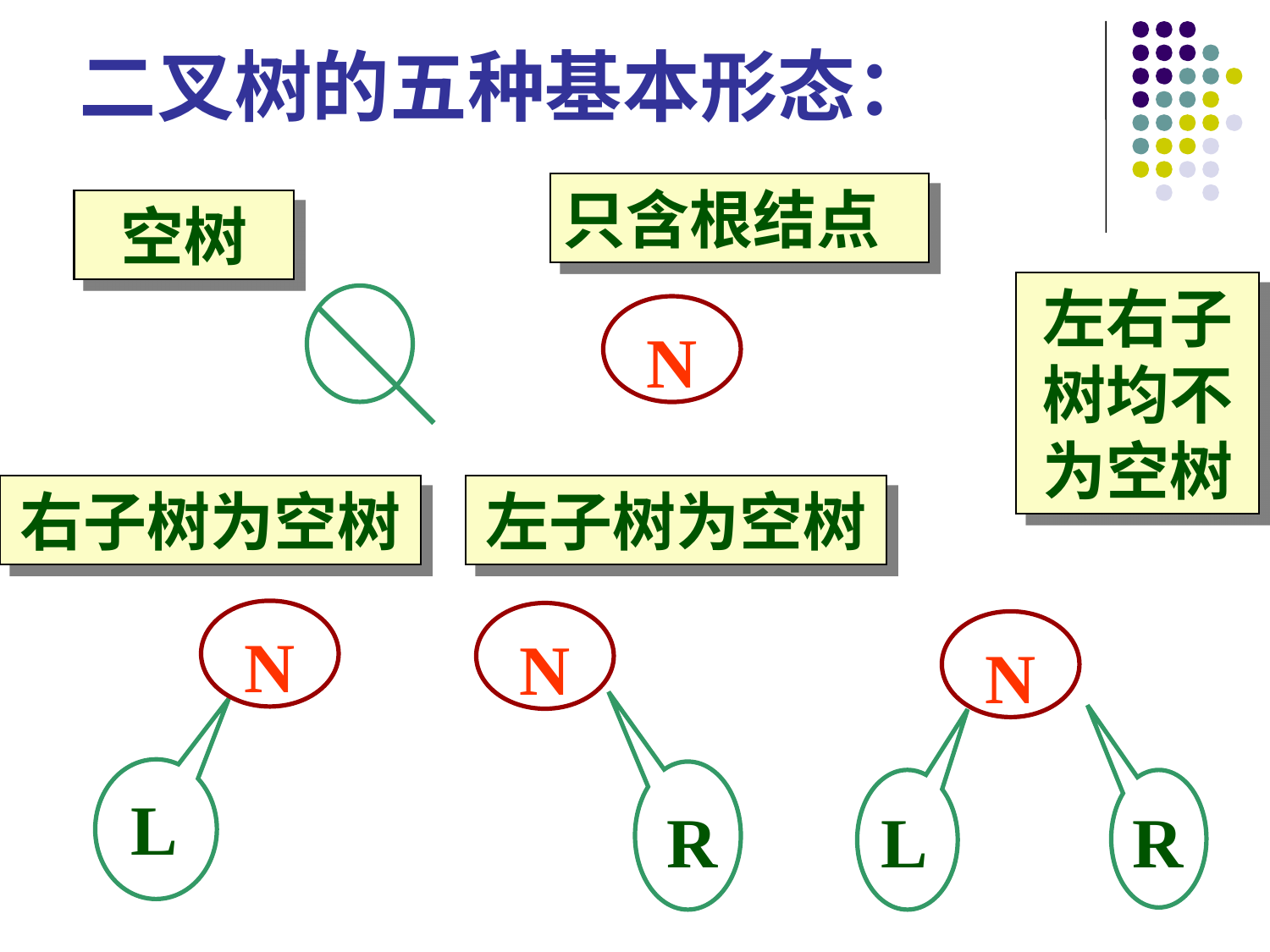

二叉树的五种基本形态：
只含根结点
空树
左右子树均不为空树

N

右子树为空树
左子树为空树
N
N
N

L
R
L
R